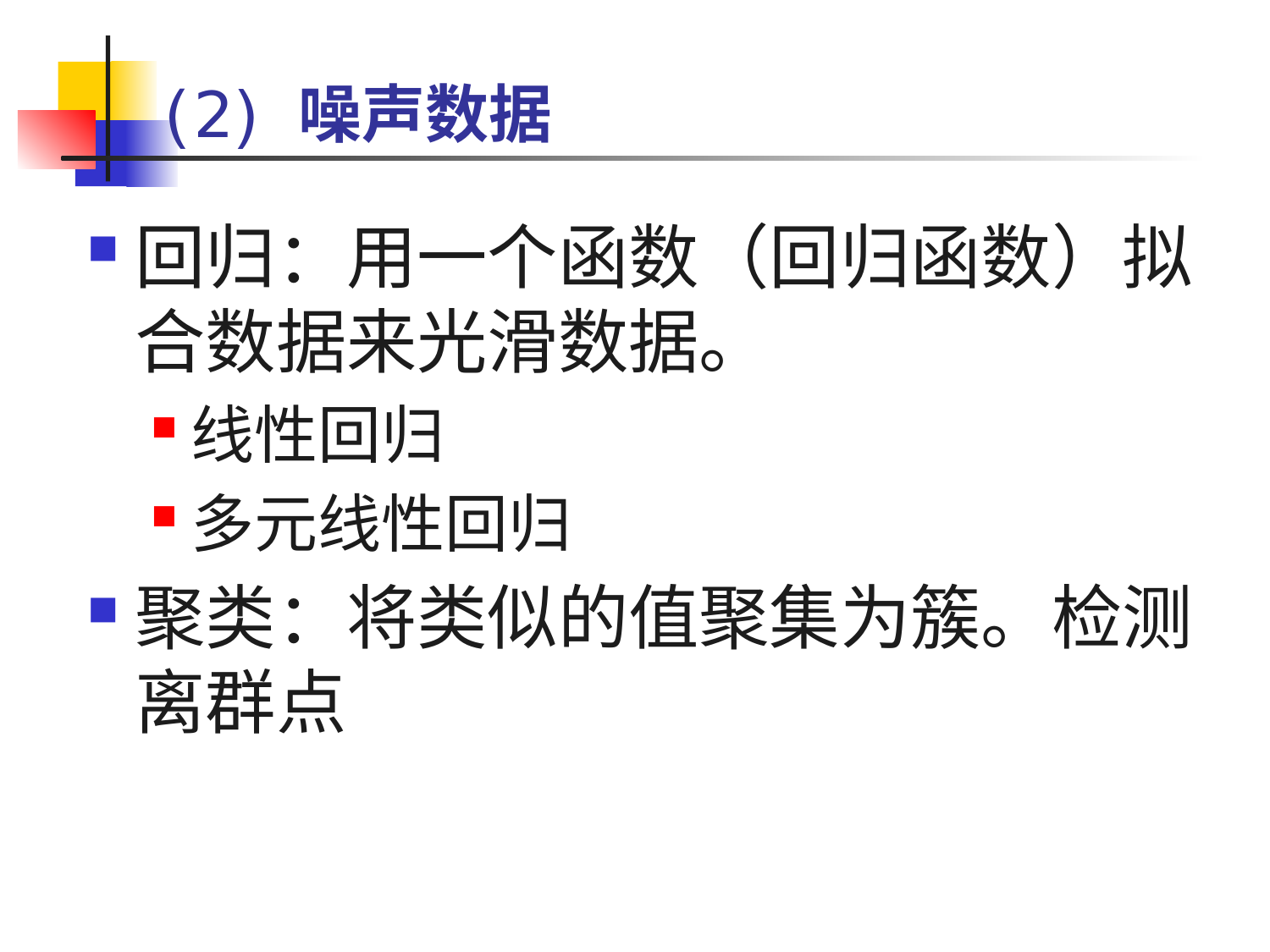

# (2) 噪声数据
回归：用一个函数（回归函数）拟合数据来光滑数据。
线性回归
多元线性回归
聚类：将类似的值聚集为簇。检测离群点